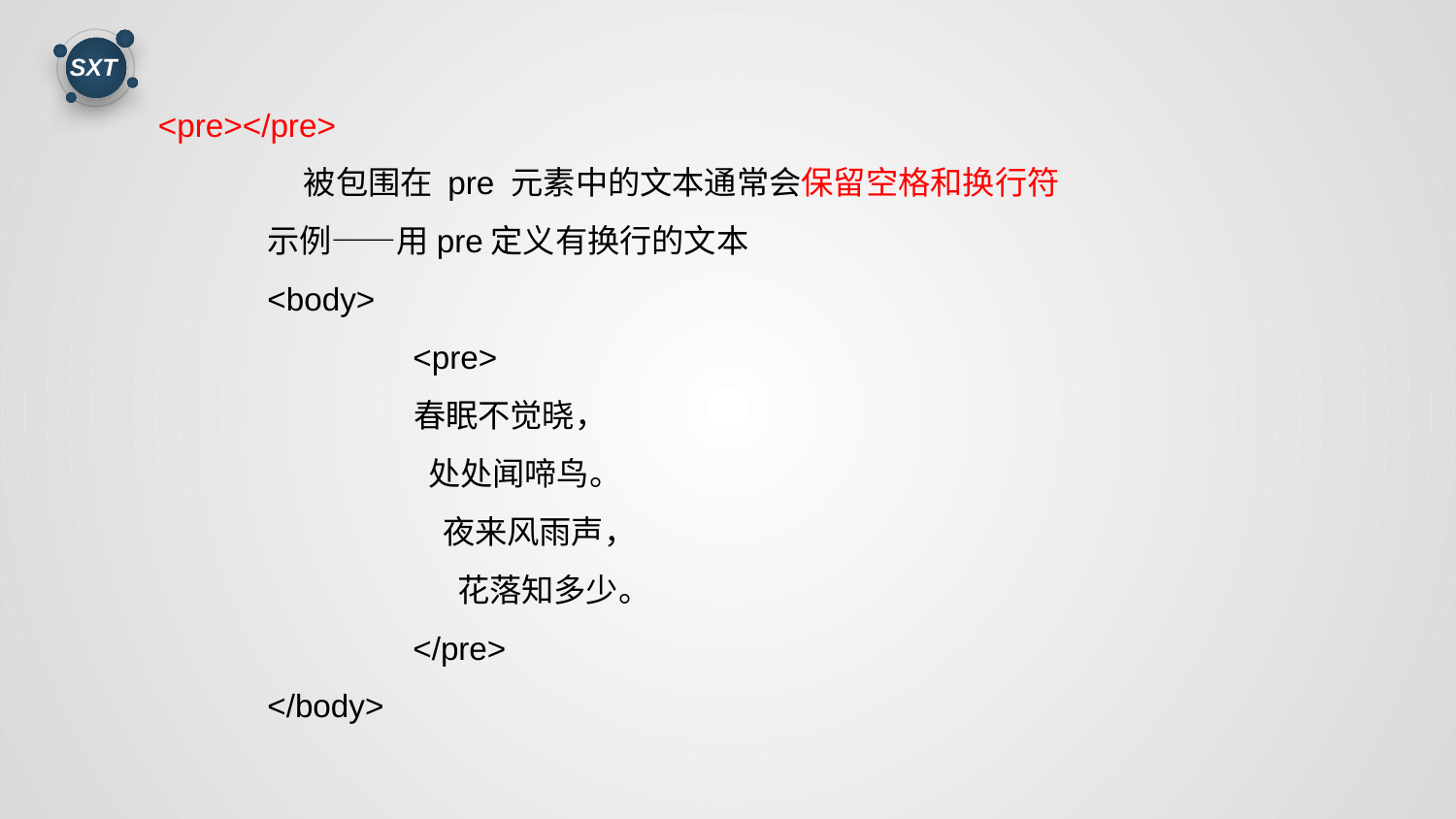

<pre></pre>
	被包围在 pre 元素中的文本通常会保留空格和换行符
示例——用pre定义有换行的文本
<body>
	<pre>
    春眠不觉晓，
      处处闻啼鸟。
        夜来风雨声，
          花落知多少。
	</pre>
</body>